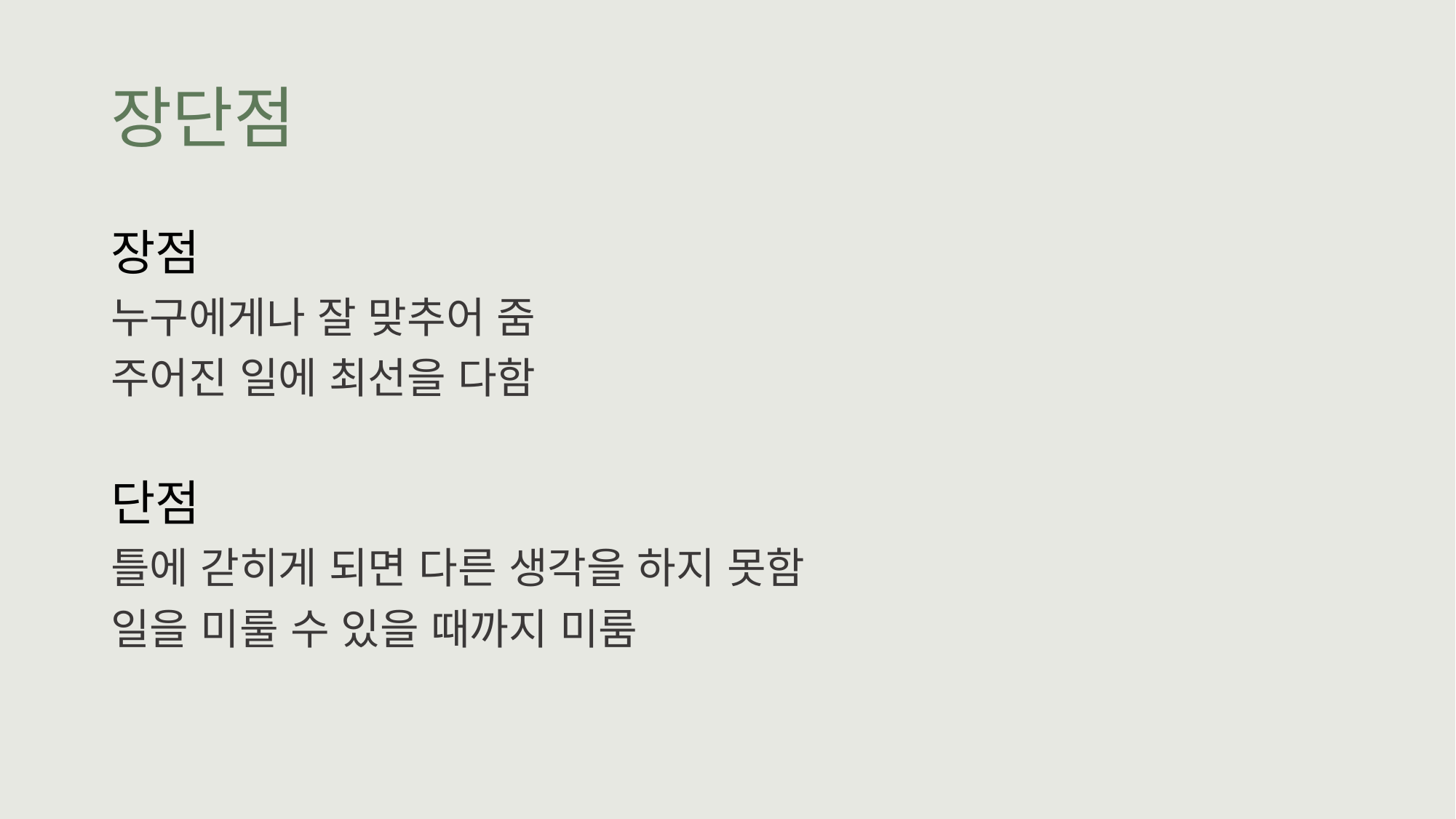

# 장단점
장점
누구에게나 잘 맞추어 줌
주어진 일에 최선을 다함

단점
틀에 갇히게 되면 다른 생각을 하지 못함
일을 미룰 수 있을 때까지 미룸